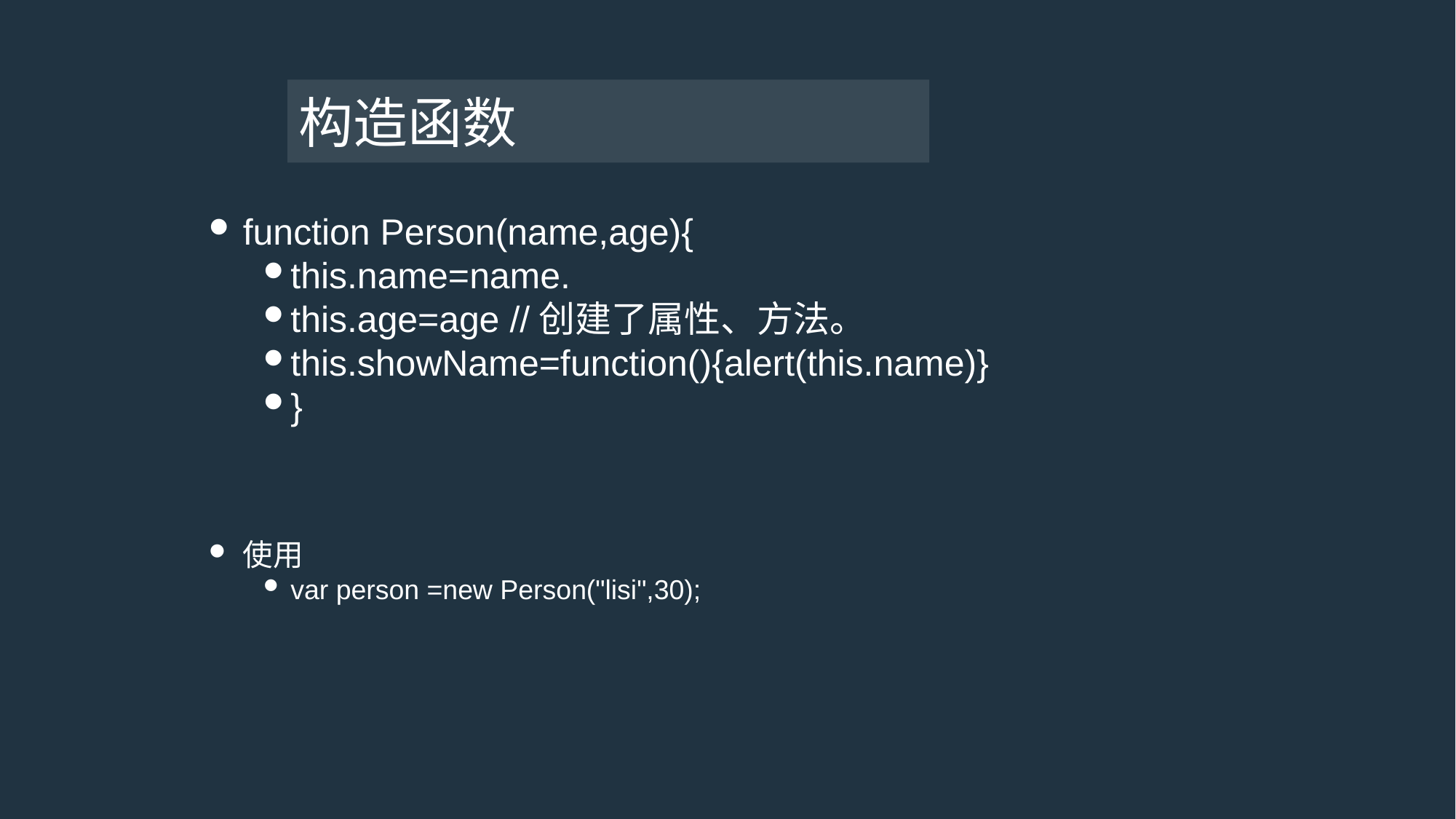

# 构造函数
function Person(name,age){
this.name=name.
this.age=age //创建了属性、方法。
this.showName=function(){alert(this.name)}
}

使用
var person =new Person("lisi",30);